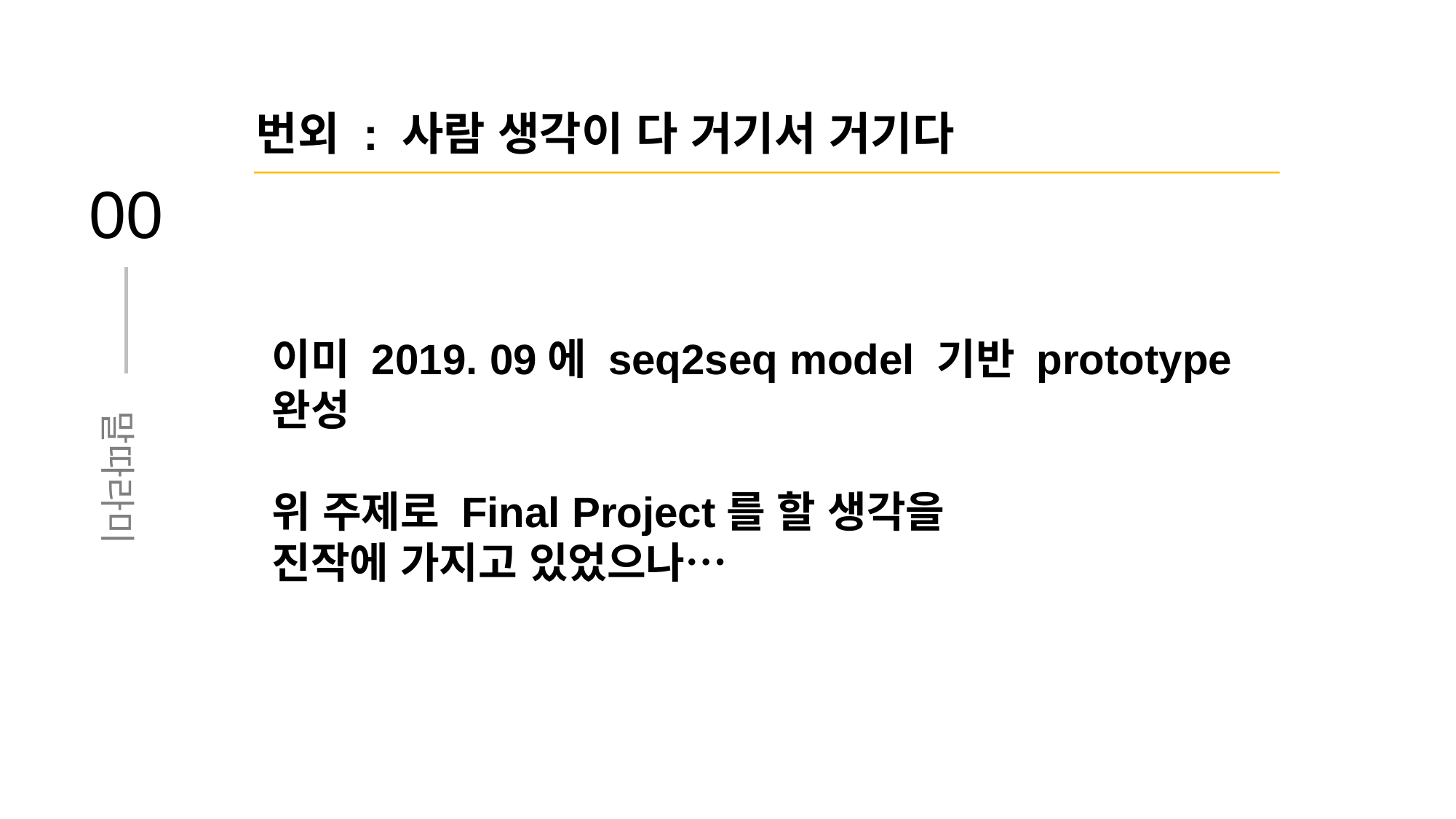

번외 : 사람 생각이 다 거기서 거기다
00

이미 2019. 09에 seq2seq model 기반 prototype 완성

위 주제로 Final Project를 할 생각을
진작에 가지고 있었으나…
말따라미